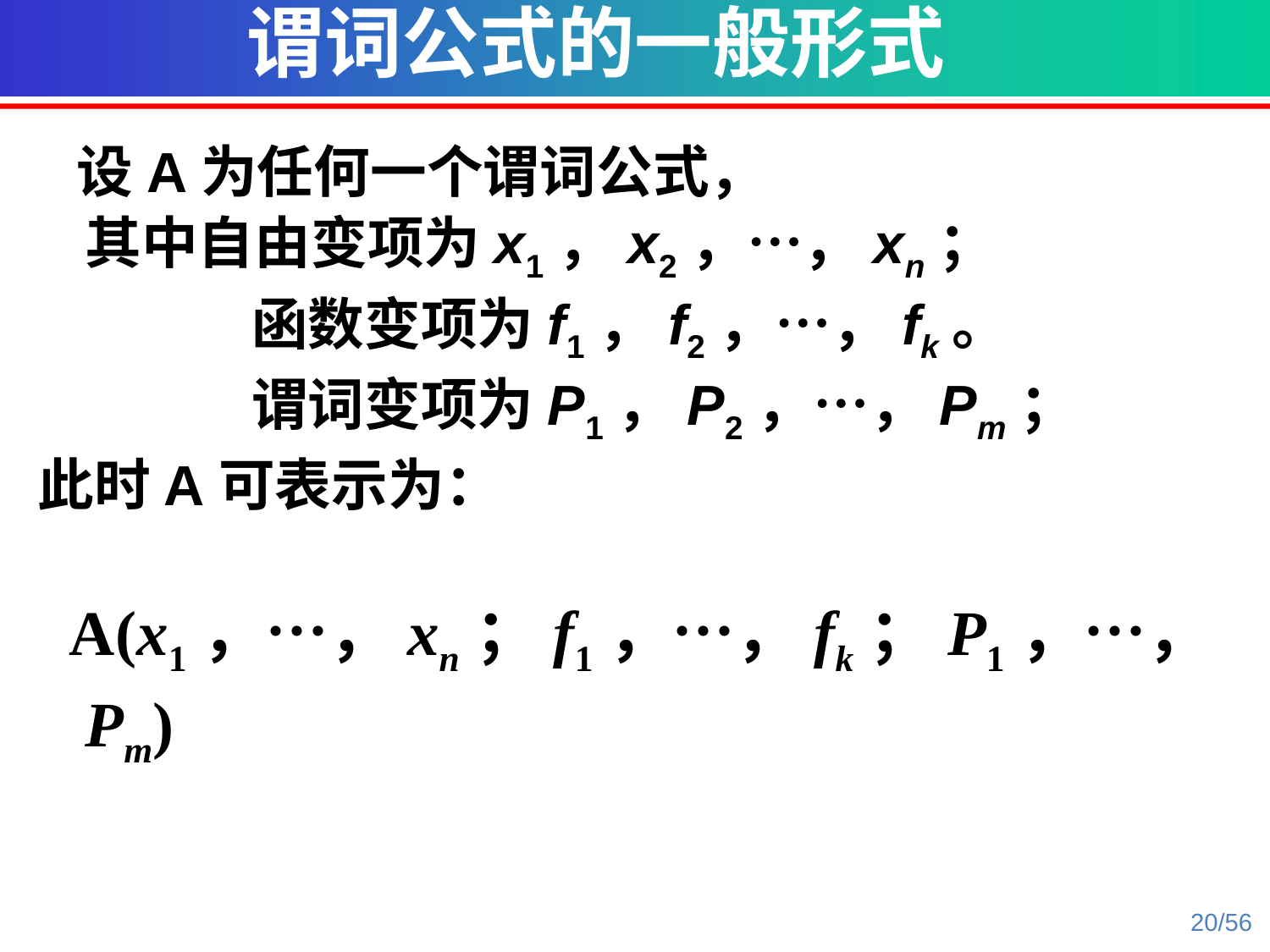

谓词公式的一般形式
  设A为任何一个谓词公式，
	其中自由变项为x1，x2，…，xn；
		  函数变项为f1，f2，…，fk。
	  	  谓词变项为P1，P2，…，Pm；
此时A可表示为：

  A(x1，…，xn；f1，…，fk；P1，…，Pm)
20/56